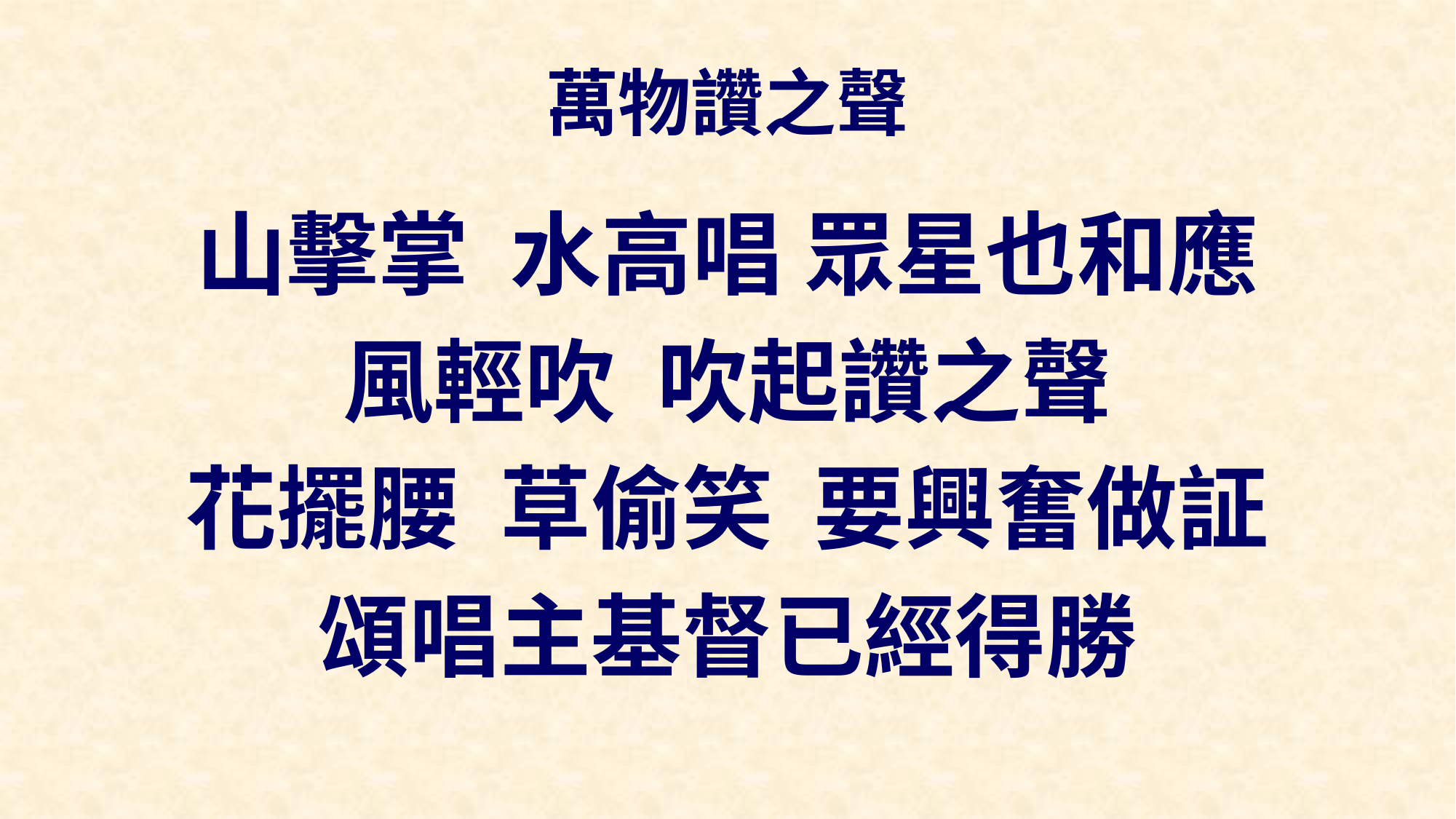

# 萬物讚之聲
山擊掌  水高唱 眾星也和應
風輕吹  吹起讚之聲
花擺腰  草偷笑  要興奮做証
頌唱主基督已經得勝